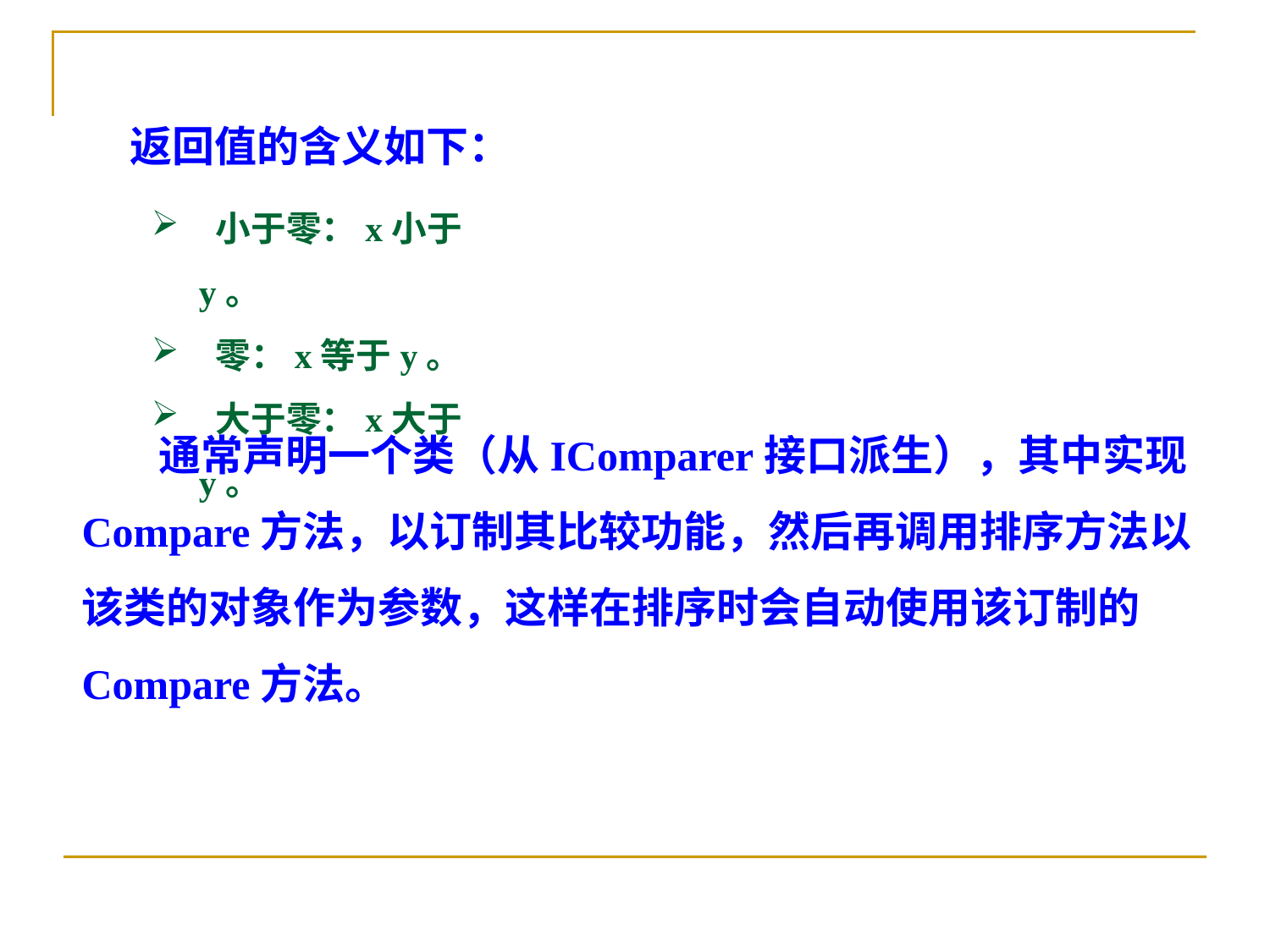

返回值的含义如下：
 小于零：x小于y。
 零：x等于y。
 大于零：x大于y。
       通常声明一个类（从IComparer接口派生），其中实现Compare方法，以订制其比较功能，然后再调用排序方法以该类的对象作为参数，这样在排序时会自动使用该订制的Compare方法。